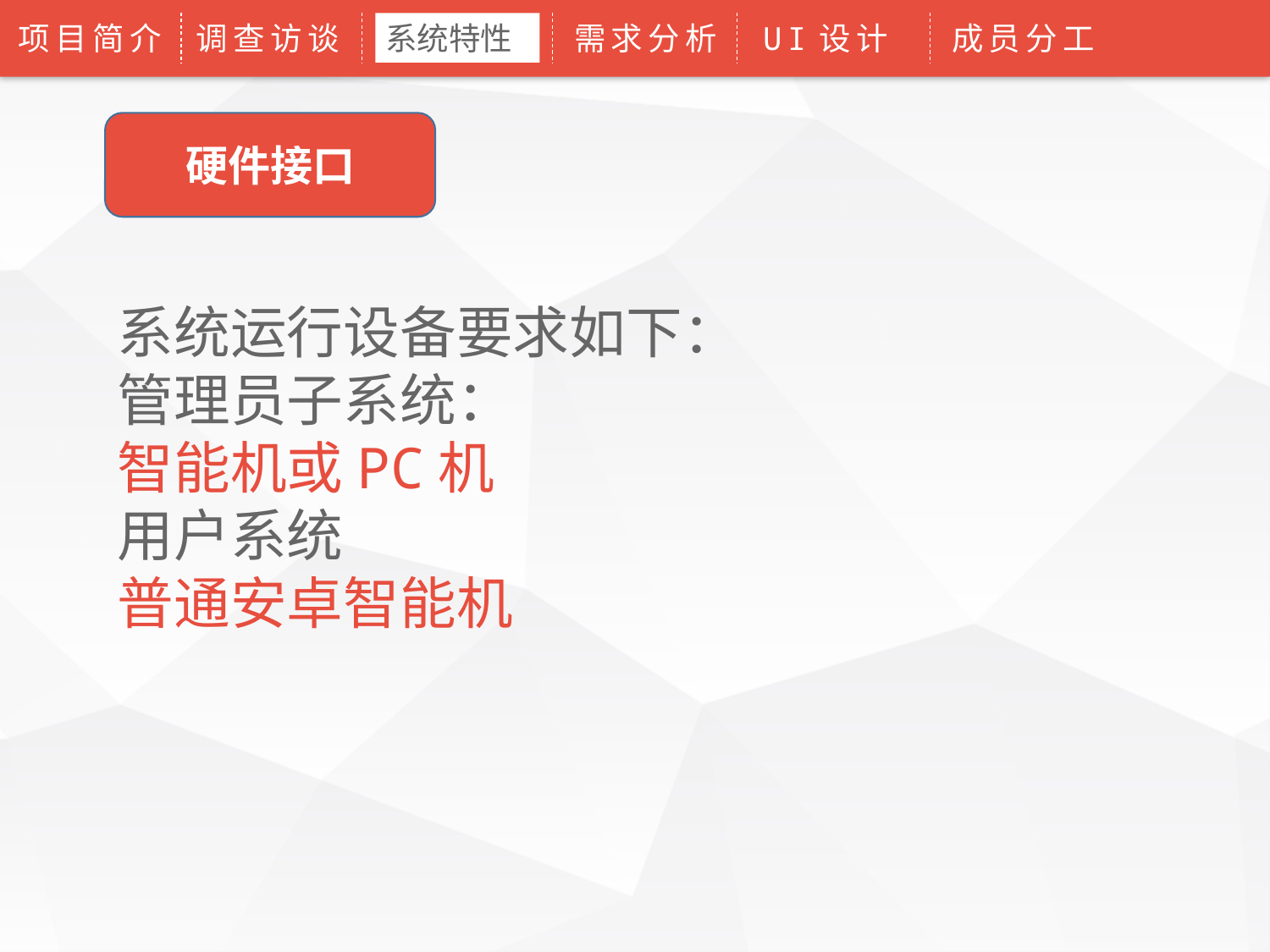

项目简介
调查访谈
系统特性
需求分析
UI设计
成员分工

硬件接口
系统运行设备要求如下：
管理员子系统：
智能机或PC机
用户系统
普通安卓智能机